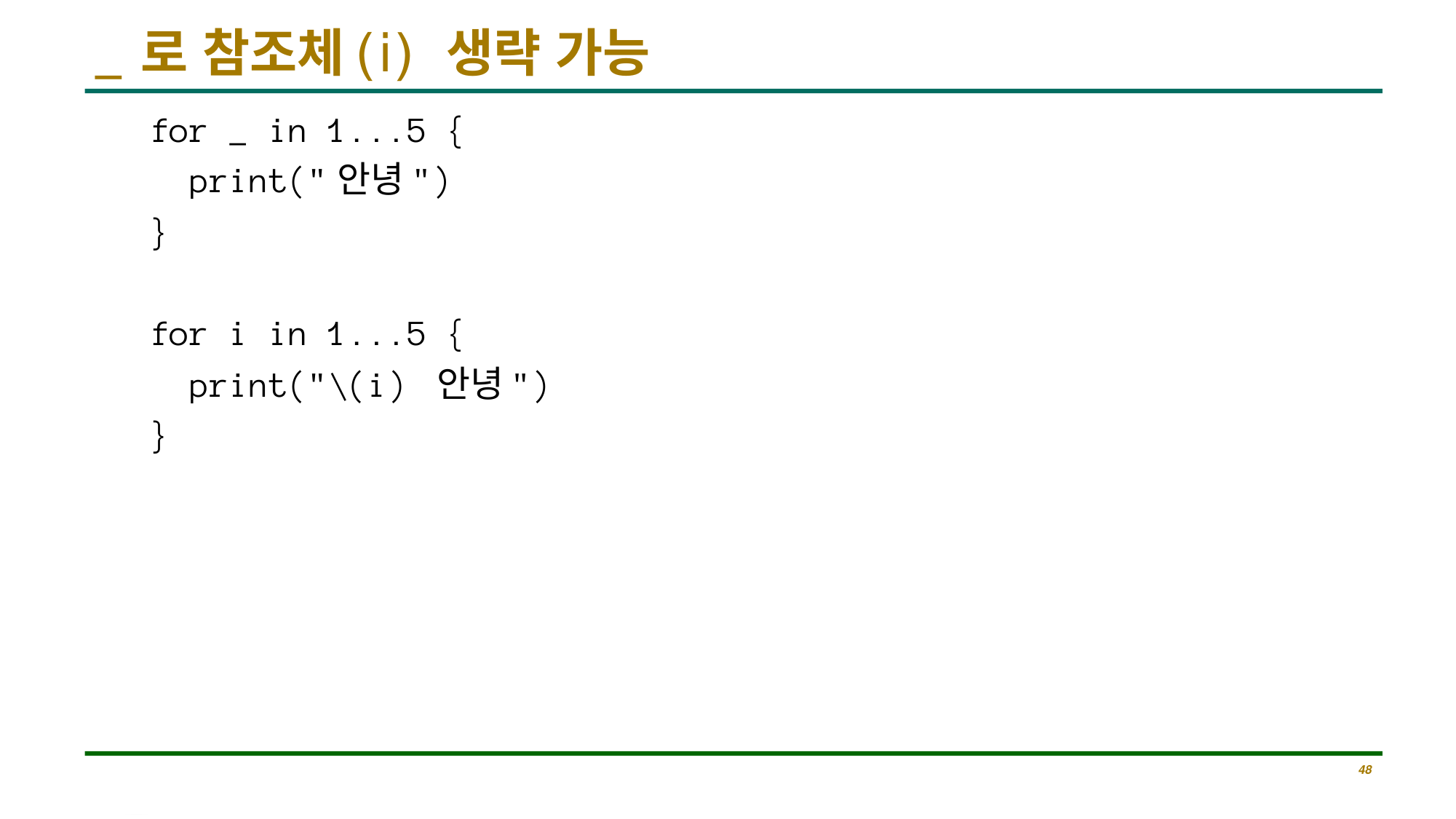

# _로 참조체(i) 생략 가능
for _ in 1...5 {
  print("안녕")
}

for i in 1...5 {
  print("\(i) 안녕")
}